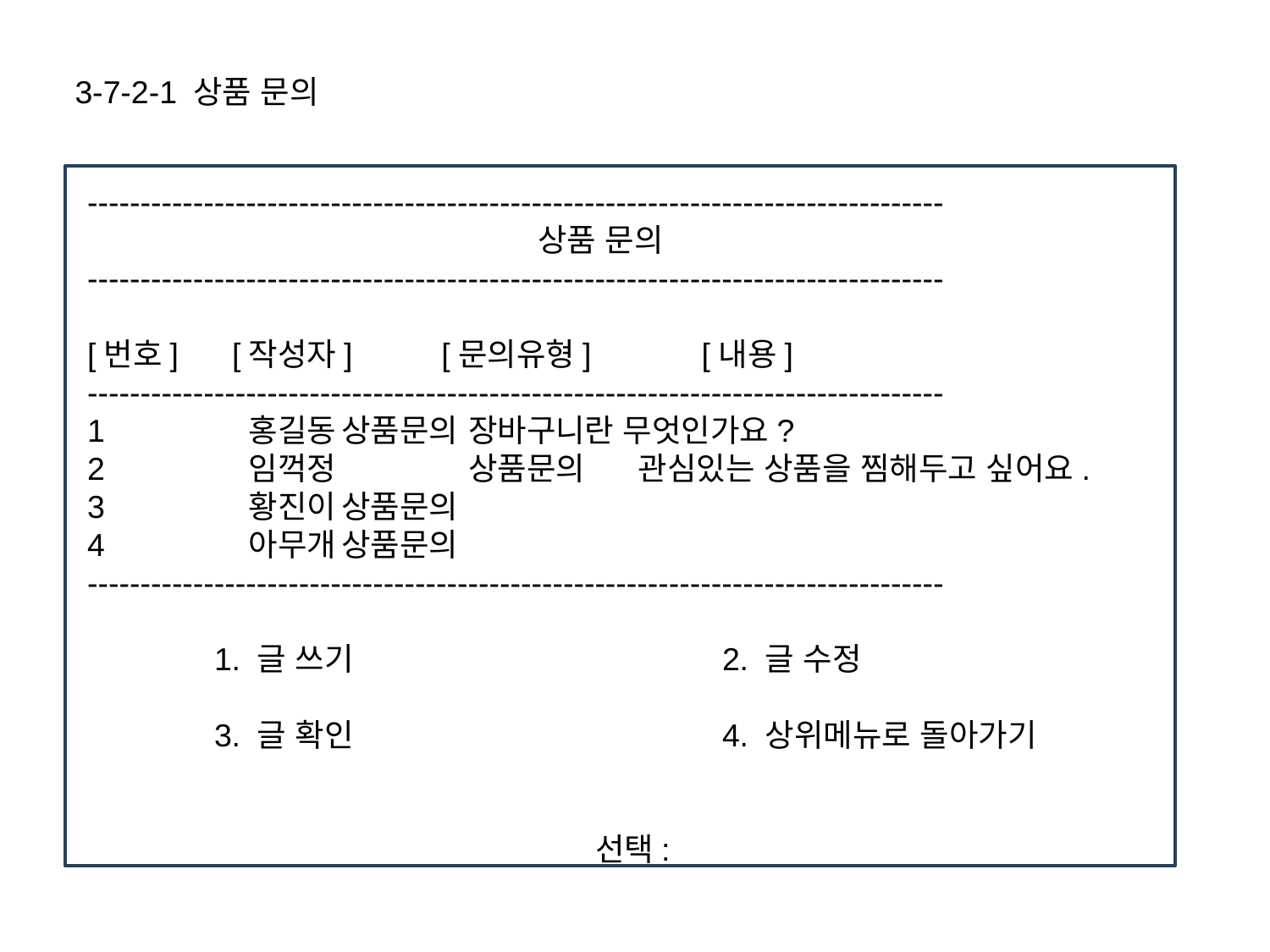

3-7-2-1 상품 문의

---------------------------------------------------------------------------------
			       상품 문의
---------------------------------------------------------------------------------

[번호]   	  [작성자]          [문의유형]	            [내용]
---------------------------------------------------------------------------------
1	   홍길동	상품문의	장바구니란 무엇인가요?
2	   임꺽정 	상품문의      관심있는 상품을 찜해두고 싶어요.
3	   황진이	상품문의
4	   아무개	상품문의
---------------------------------------------------------------------------------

	1. 글 쓰기  			2. 글 수정

	3. 글 확인      			4. 상위메뉴로 돌아가기

				선택: